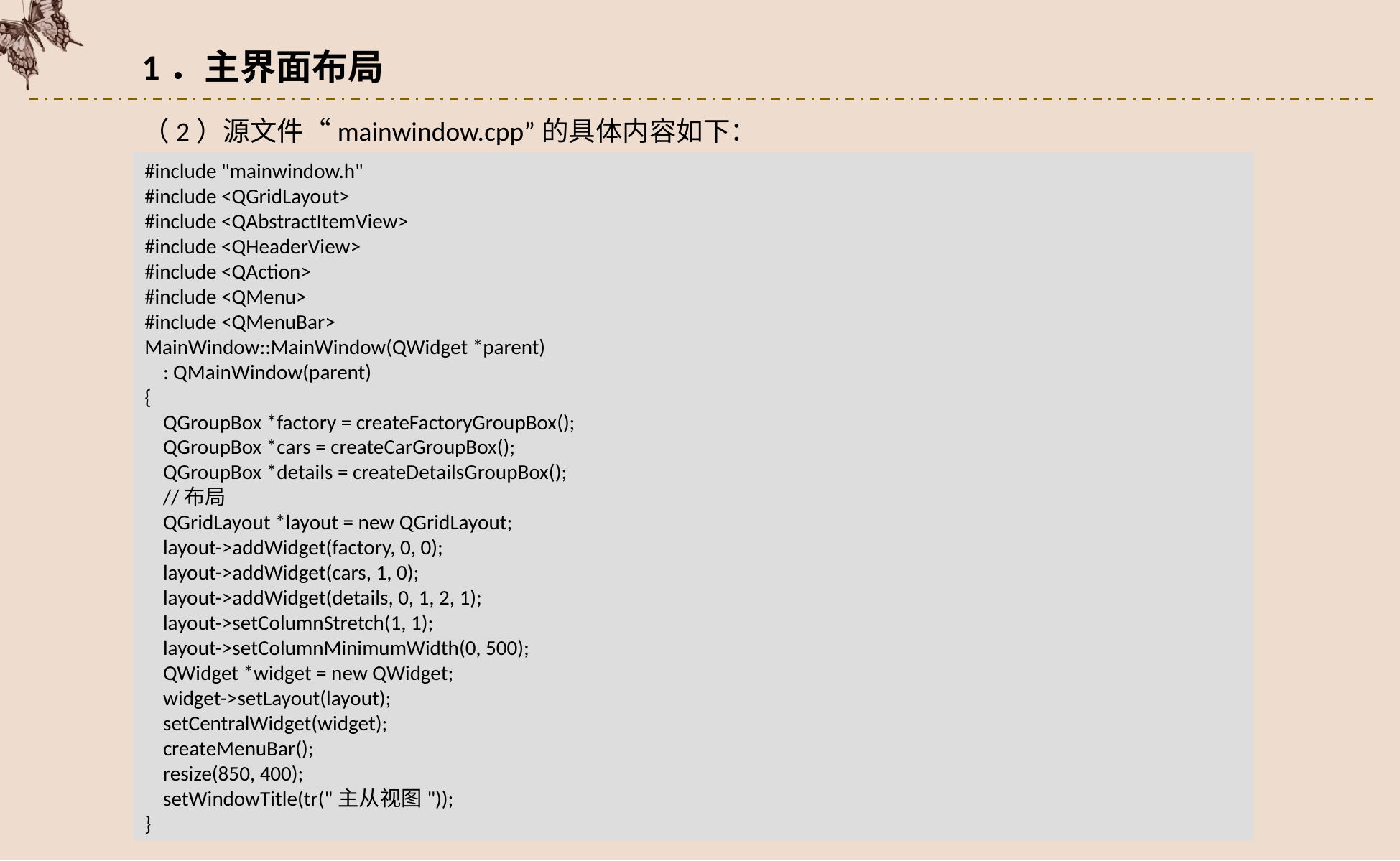

1．主界面布局
（2）源文件“mainwindow.cpp”的具体内容如下：
#include "mainwindow.h"
#include <QGridLayout>
#include <QAbstractItemView>
#include <QHeaderView>
#include <QAction>
#include <QMenu>
#include <QMenuBar>
MainWindow::MainWindow(QWidget *parent)
    : QMainWindow(parent)
{
    QGroupBox *factory = createFactoryGroupBox();
    QGroupBox *cars = createCarGroupBox();
    QGroupBox *details = createDetailsGroupBox();
    //布局
    QGridLayout *layout = new QGridLayout;
    layout->addWidget(factory, 0, 0);
    layout->addWidget(cars, 1, 0);
    layout->addWidget(details, 0, 1, 2, 1);
    layout->setColumnStretch(1, 1);
    layout->setColumnMinimumWidth(0, 500);
    QWidget *widget = new QWidget;
    widget->setLayout(layout);
    setCentralWidget(widget);
    createMenuBar();
    resize(850, 400);
    setWindowTitle(tr("主从视图"));
}